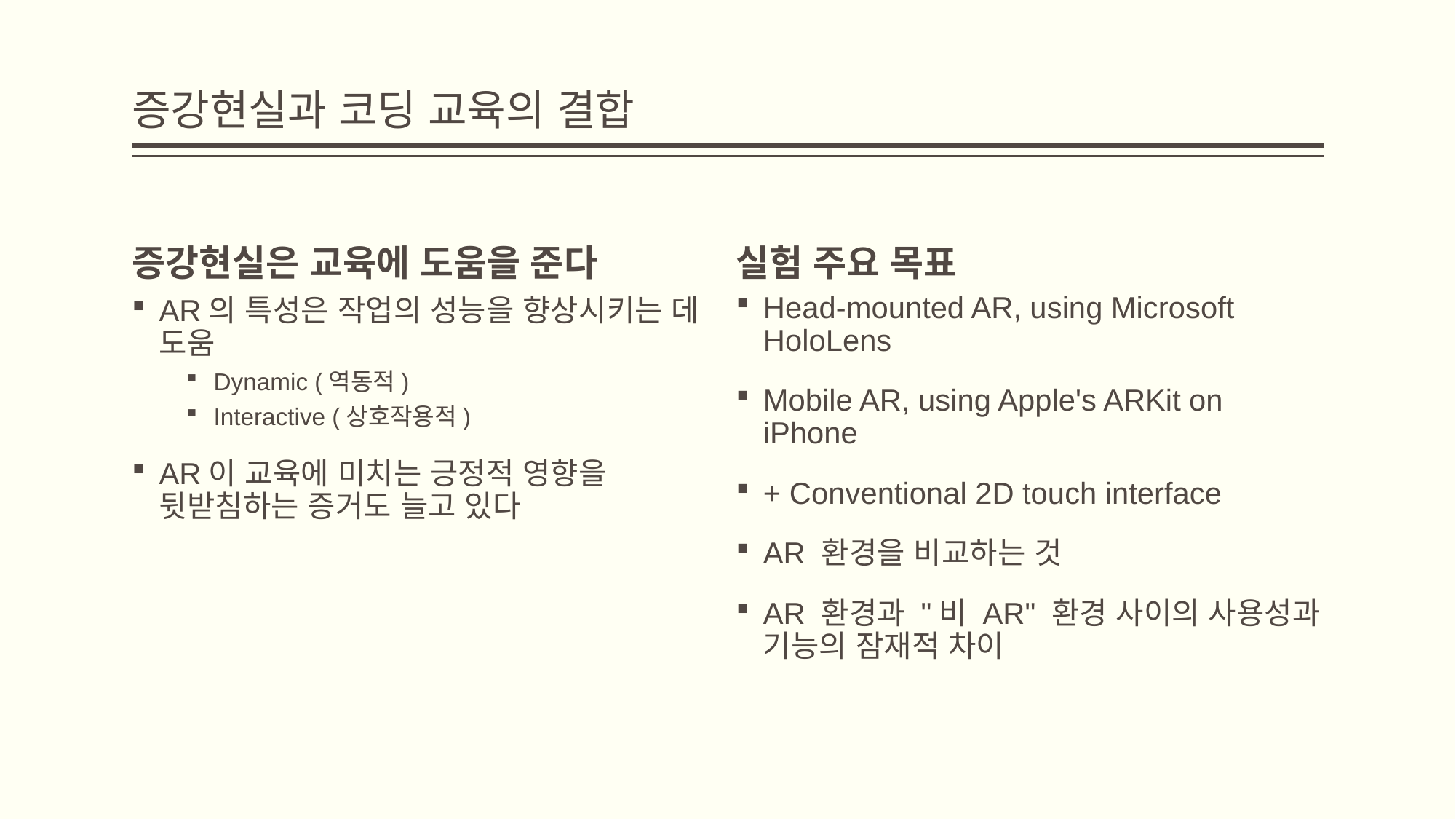

# 증강현실과 코딩 교육의 결합
증강현실은 교육에 도움을 준다
실험 주요 목표
Head-mounted AR, using Microsoft HoloLens
Mobile AR, using Apple's ARKit on iPhone
+ Conventional 2D touch interface
AR 환경을 비교하는 것
AR 환경과 "비 AR" 환경 사이의 사용성과 기능의 잠재적 차이

AR의 특성은 작업의 성능을 향상시키는 데 도움
Dynamic (역동적)
Interactive (상호작용적)
AR이 교육에 미치는 긍정적 영향을 뒷받침하는 증거도 늘고 있다